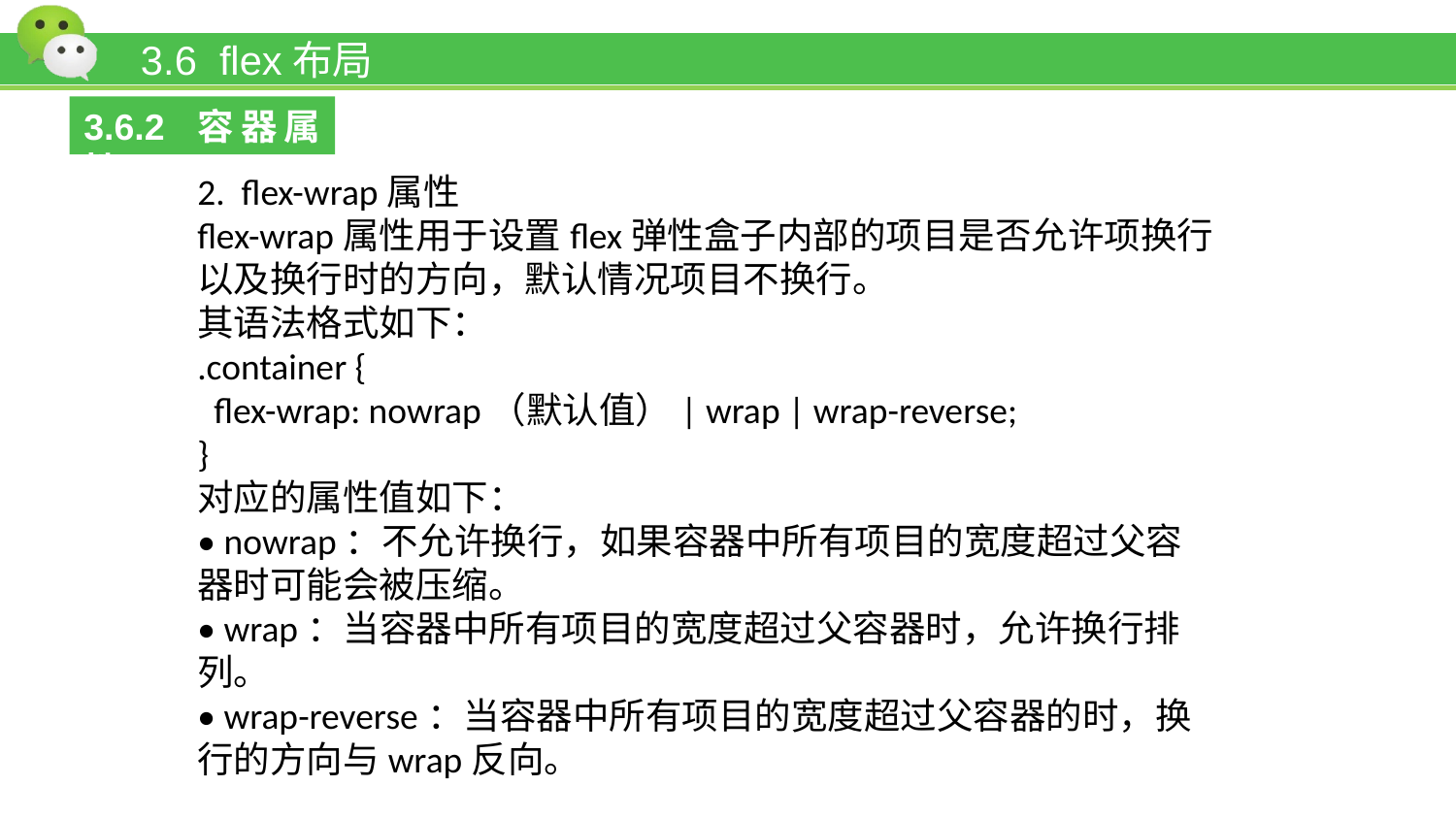

# 3.6  flex布局
3.6.2 容器属性
2.  flex-wrap属性
flex-wrap属性用于设置flex弹性盒子内部的项目是否允许项换行以及换行时的方向，默认情况项目不换行。
其语法格式如下：
.container {
  flex-wrap: nowrap（默认值）| wrap | wrap-reverse;
}
对应的属性值如下：
• nowrap：不允许换行，如果容器中所有项目的宽度超过父容器时可能会被压缩。
• wrap：当容器中所有项目的宽度超过父容器时，允许换行排列。
• wrap-reverse：当容器中所有项目的宽度超过父容器的时，换行的方向与wrap反向。